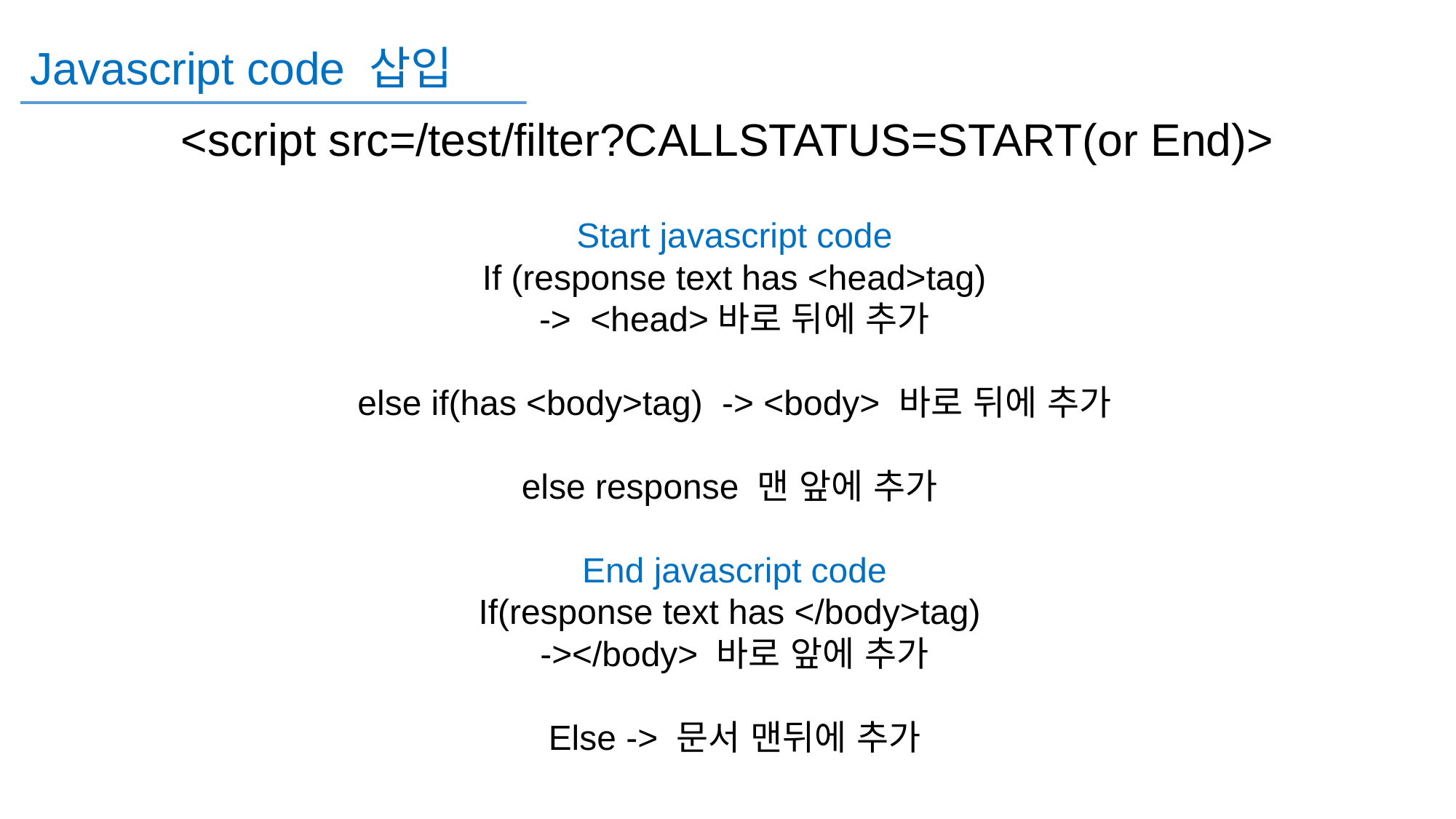

Javascript code 삽입

<script src=/test/filter?CALLSTATUS=START(or End)>

Start javascript code
If (response text has <head>tag)
->  <head>바로 뒤에 추가

else if(has <body>tag)  -> <body> 바로 뒤에 추가

else response 맨 앞에 추가

End javascript code
If(response text has </body>tag)
-></body> 바로 앞에 추가

Else -> 문서 맨뒤에 추가